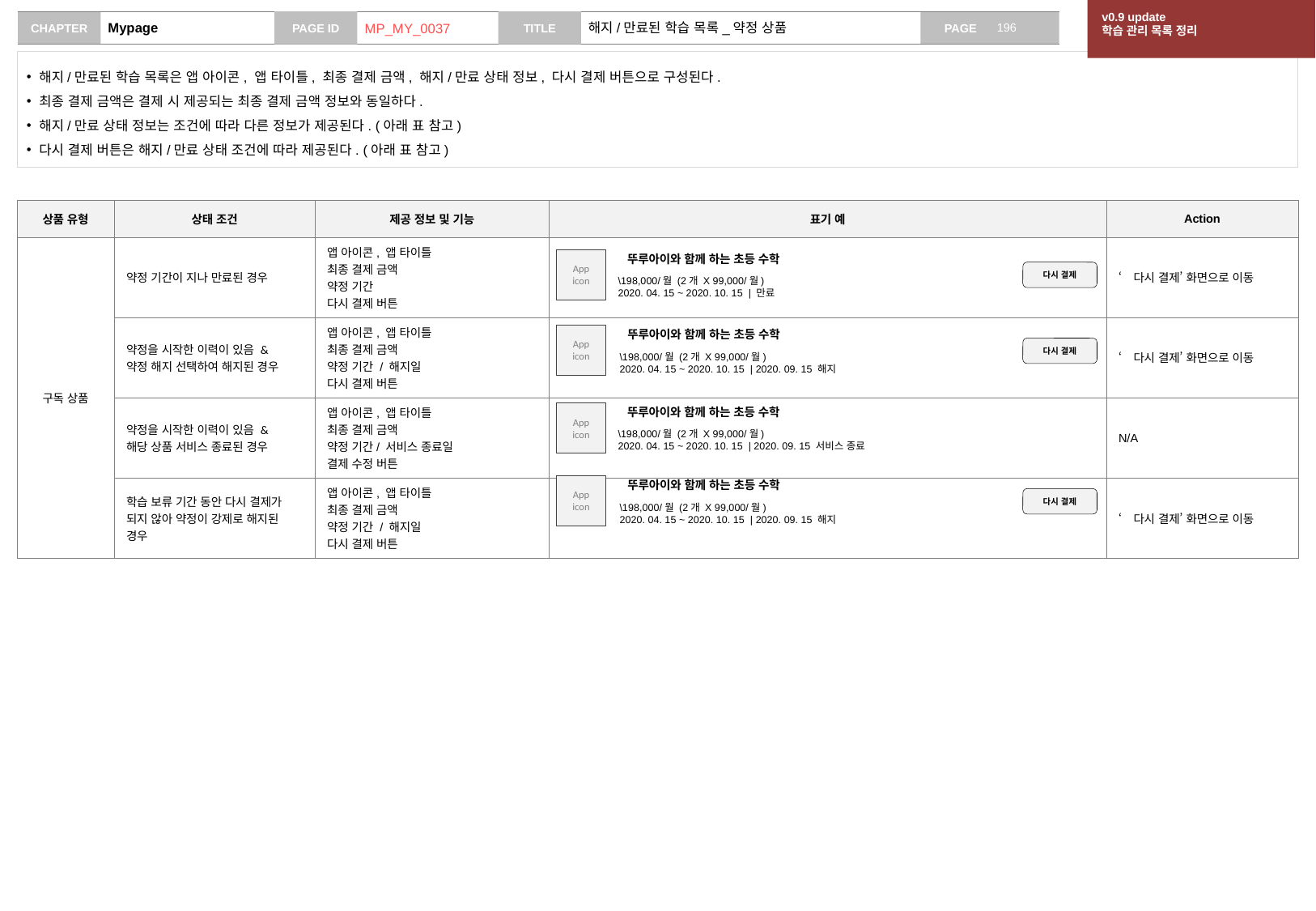

v0.9 update
학습 관리 목록 정리

# Mypage
MP_MY_0037
해지/만료된 학습 목록_약정 상품
해지/만료된 학습 목록은 앱 아이콘, 앱 타이틀, 최종 결제 금액, 해지/만료 상태 정보, 다시 결제 버튼으로 구성된다.
최종 결제 금액은 결제 시 제공되는 최종 결제 금액 정보와 동일하다.
해지/만료 상태 정보는 조건에 따라 다른 정보가 제공된다. (아래 표 참고)
다시 결제 버튼은 해지/만료 상태 조건에 따라 제공된다. (아래 표 참고)
| 상품 유형 | 상태 조건 | 제공 정보 및 기능 | 표기 예 | Action |
| --- | --- | --- | --- | --- |
| 구독 상품 | 약정 기간이 지나 만료된 경우 | 앱 아이콘, 앱 타이틀 최종 결제 금액 약정 기간 다시 결제 버튼 |  | ‘다시 결제’ 화면으로 이동 |
|  | 약정을 시작한 이력이 있음 & 약정 해지 선택하여 해지된 경우 | 앱 아이콘, 앱 타이틀 최종 결제 금액 약정 기간 / 해지일 다시 결제 버튼 |  | ‘다시 결제’ 화면으로 이동 |
|  | 약정을 시작한 이력이 있음 & 해당 상품 서비스 종료된 경우 | 앱 아이콘, 앱 타이틀 최종 결제 금액 약정 기간/ 서비스 종료일 결제 수정 버튼 |  | N/A |
|  | 학습 보류 기간 동안 다시 결제가 되지 않아 약정이 강제로 해지된 경우 | 앱 아이콘, 앱 타이틀 최종 결제 금액 약정 기간 / 해지일 다시 결제 버튼 |  | ‘다시 결제’ 화면으로 이동 |
App
icon
뚜루아이와 함께 하는 초등 수학
다시 결제
\198,000/월 (2개 X 99,000/월)
2020. 04. 15 ~ 2020. 10. 15  | 만료
App
icon
뚜루아이와 함께 하는 초등 수학
다시 결제
\198,000/월 (2개 X 99,000/월)
2020. 04. 15 ~ 2020. 10. 15  | 2020. 09. 15 해지
App
icon
뚜루아이와 함께 하는 초등 수학
\198,000/월 (2개 X 99,000/월)
2020. 04. 15 ~ 2020. 10. 15  | 2020. 09. 15 서비스 종료
App
icon
뚜루아이와 함께 하는 초등 수학
다시 결제
\198,000/월 (2개 X 99,000/월)
2020. 04. 15 ~ 2020. 10. 15  | 2020. 09. 15 해지